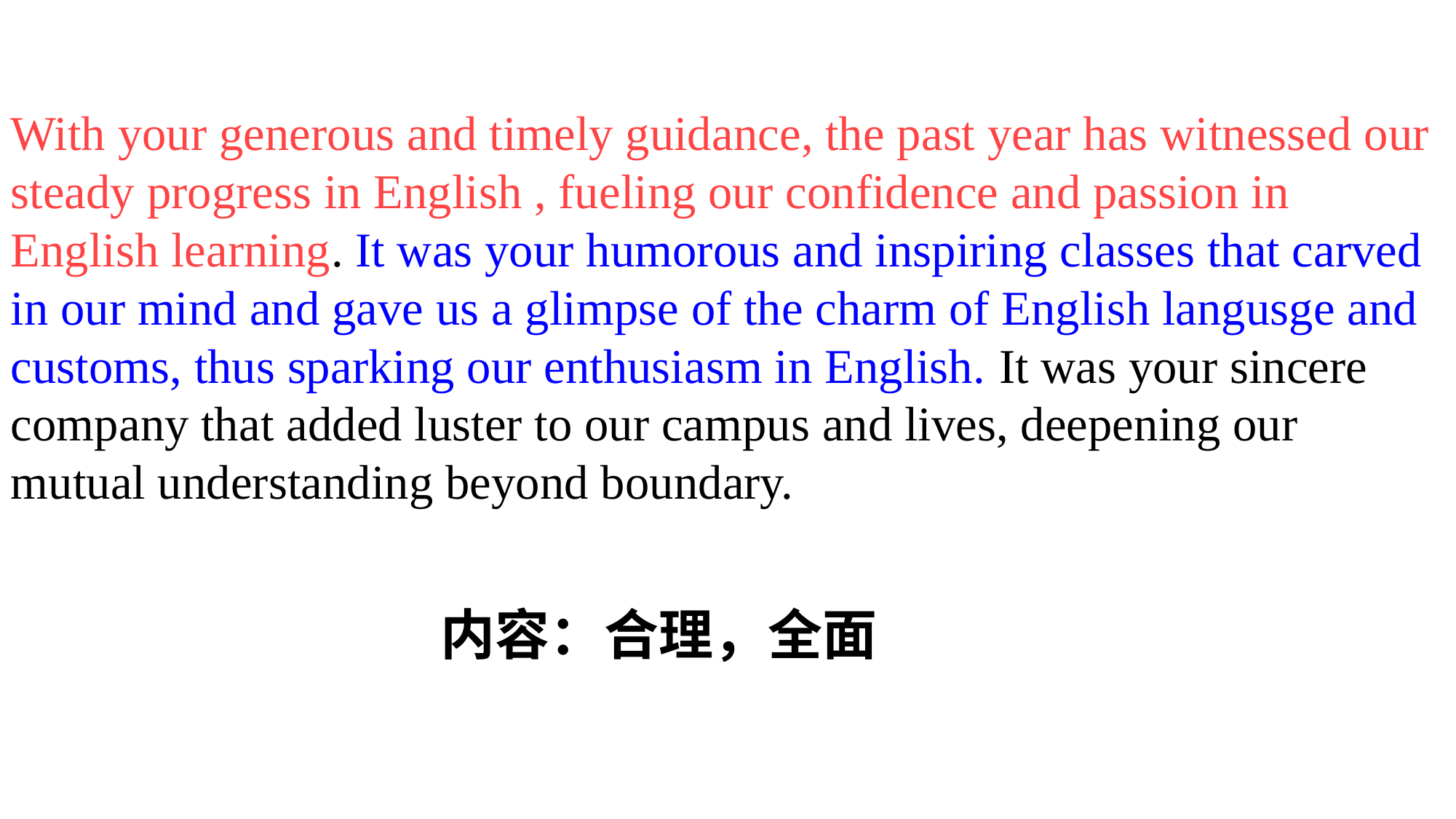

With your generous and timely guidance, the past year has witnessed our steady progress in English , fueling our confidence and passion in English learning. It was your humorous and inspiring classes that carved in our mind and gave us a glimpse of the charm of English langusge and customs, thus sparking our enthusiasm in English. It was your sincere company that added luster to our campus and lives, deepening our mutual understanding beyond boundary.
内容：合理，全面